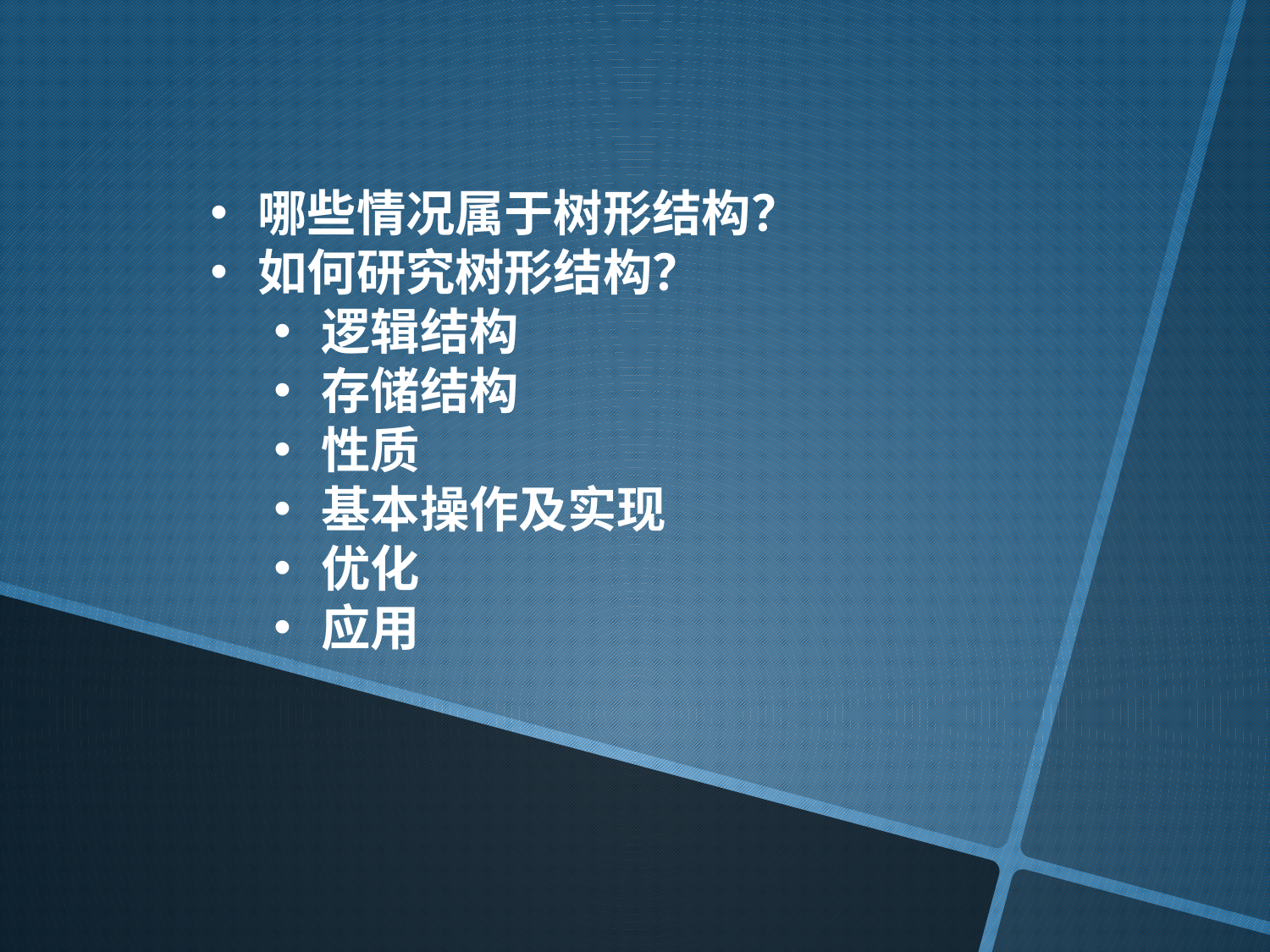

哪些情况属于树形结构？
如何研究树形结构？
逻辑结构
存储结构
性质
基本操作及实现
优化
应用